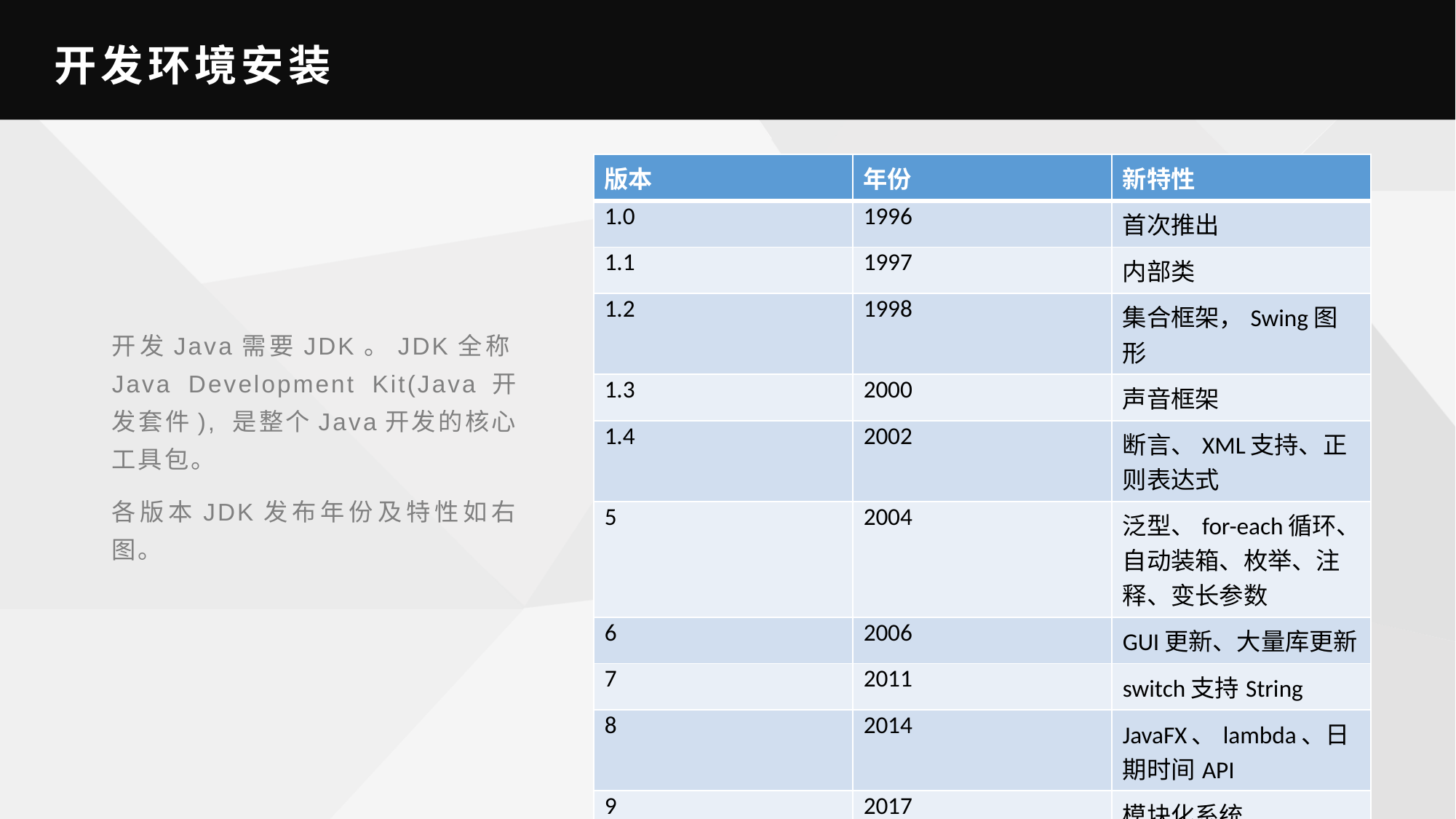

开发环境安装
| 版本 | 年份 | 新特性 |
| --- | --- | --- |
| 1.0 | 1996 | 首次推出 |
| 1.1 | 1997 | 内部类 |
| 1.2 | 1998 | 集合框架，Swing图形 |
| 1.3 | 2000 | 声音框架 |
| 1.4 | 2002 | 断言、XML支持、正则表达式 |
| 5 | 2004 | 泛型、for-each循环、自动装箱、枚举、注释、变长参数 |
| 6 | 2006 | GUI更新、大量库更新 |
| 7 | 2011 | switch支持String |
| 8 | 2014 | JavaFX、lambda、日期时间API |
| 9 | 2017 | 模块化系统 |
开发Java需要JDK。JDK全称Java Development Kit(Java开发套件), 是整个Java开发的核心工具包。
各版本JDK发布年份及特性如右图。